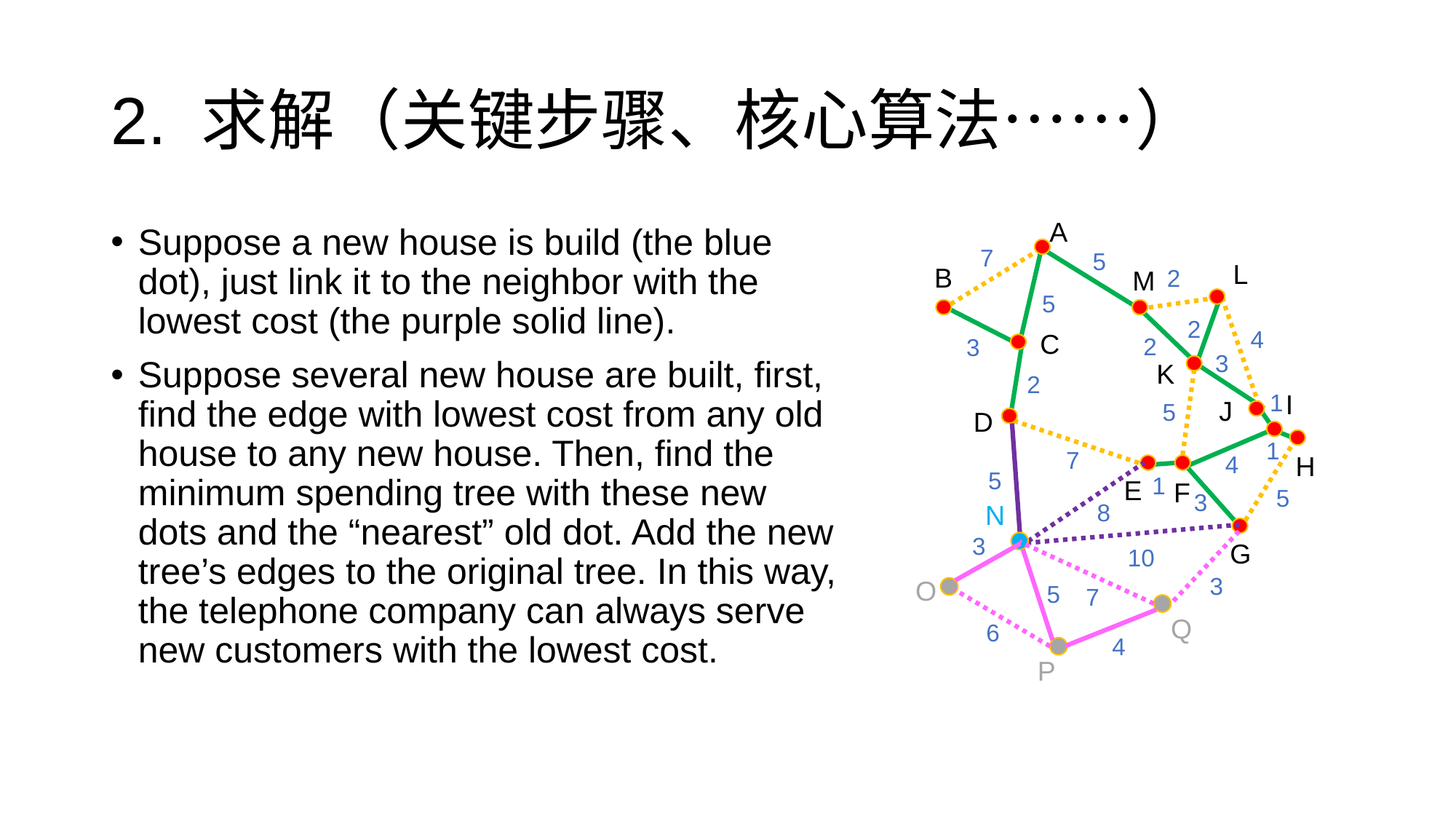

# 2. 求解（关键步骤、核心算法……）
A
Suppose a new house is build (the blue dot), just link it to the neighbor with the lowest cost (the purple solid line).
Suppose several new house are built, first, find the edge with lowest cost from any old house to any new house. Then, find the minimum spending tree with these new dots and the “nearest” old dot. Add the new tree’s edges to the original tree. In this way, the telephone company can always serve new customers with the lowest cost.
7

5
L
B
2
M
5

2
4
C
2
3

3
K

2
1
I
J
5
D

5
8
N

10
1

7
4
H

1
E
F
5
3

3
3
O
5
7

Q
6
4

P
G